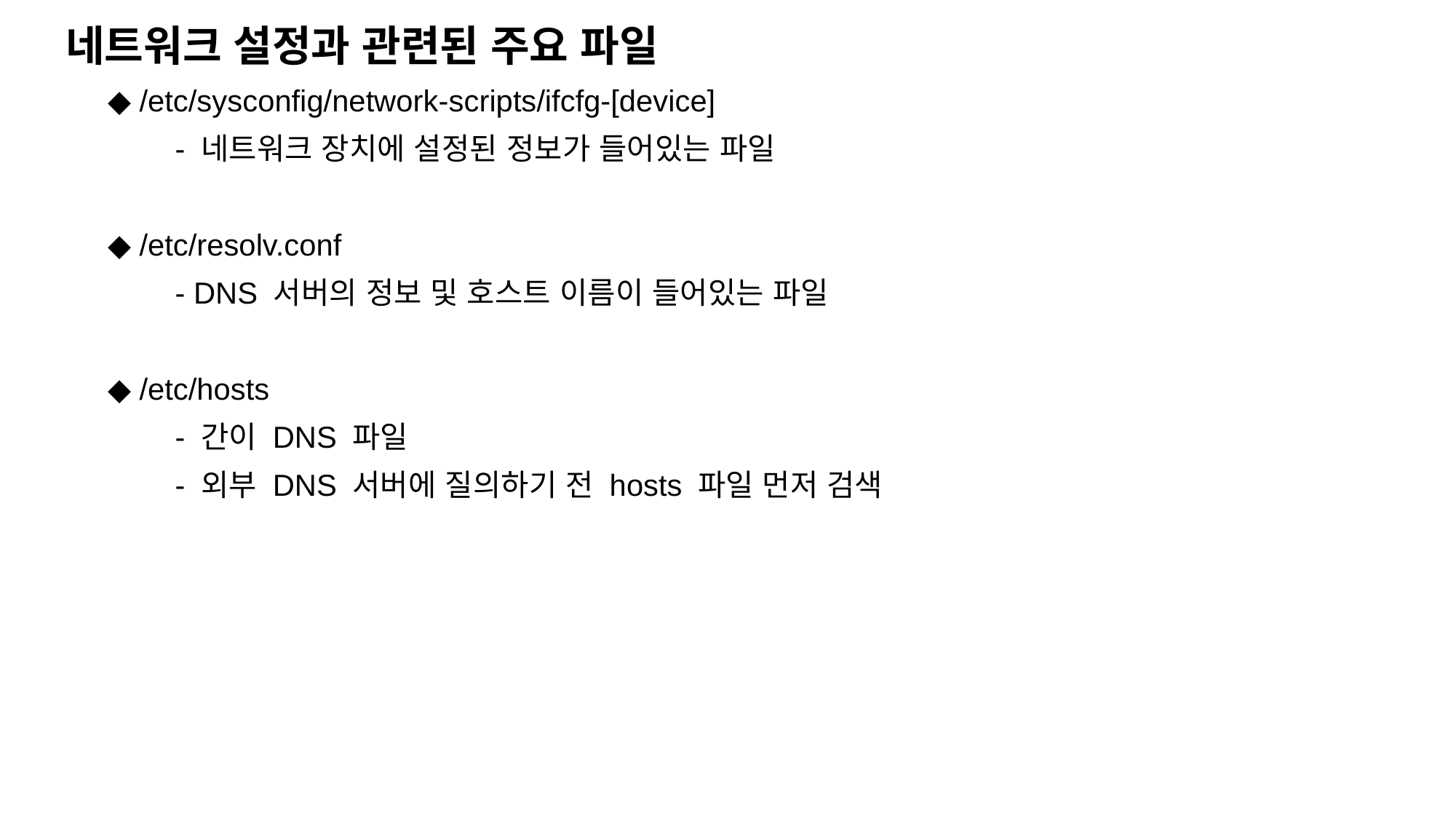

네트워크 설정과 관련된 주요 파일
     ◆ /etc/sysconfig/network-scripts/ifcfg-[device]
	- 네트워크 장치에 설정된 정보가 들어있는 파일

     ◆ /etc/resolv.conf
	- DNS 서버의 정보 및 호스트 이름이 들어있는 파일

     ◆ /etc/hosts
	- 간이 DNS 파일
	- 외부 DNS 서버에 질의하기 전 hosts 파일 먼저 검색